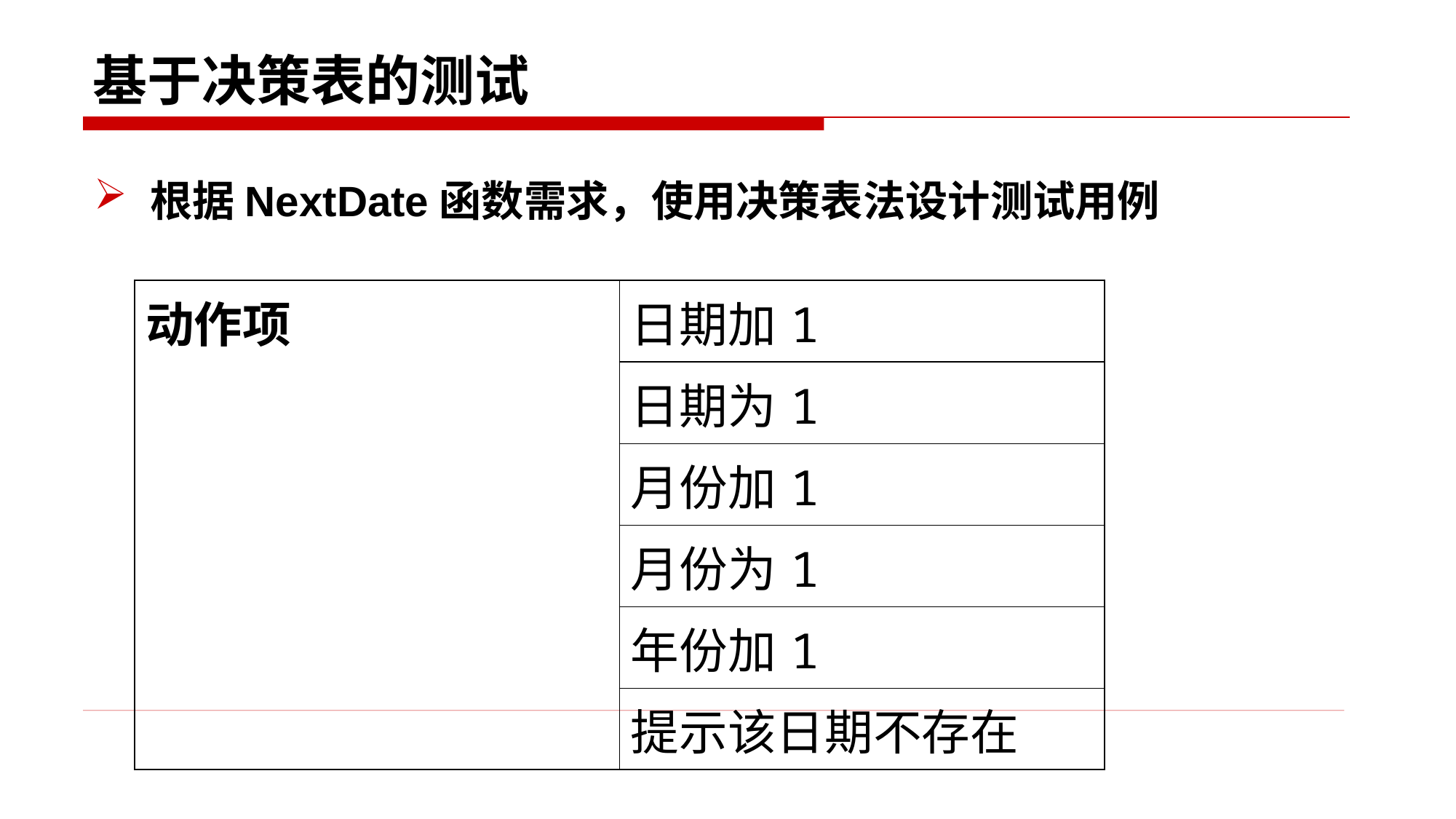

# 基于决策表的测试
根据NextDate函数需求，使用决策表法设计测试用例

| 动作项 | 日期加1 |
| --- | --- |
|  | 日期为1 |
|  | 月份加1 |
|  | 月份为1 |
|  | 年份加1 |
|  | 提示该日期不存在 |